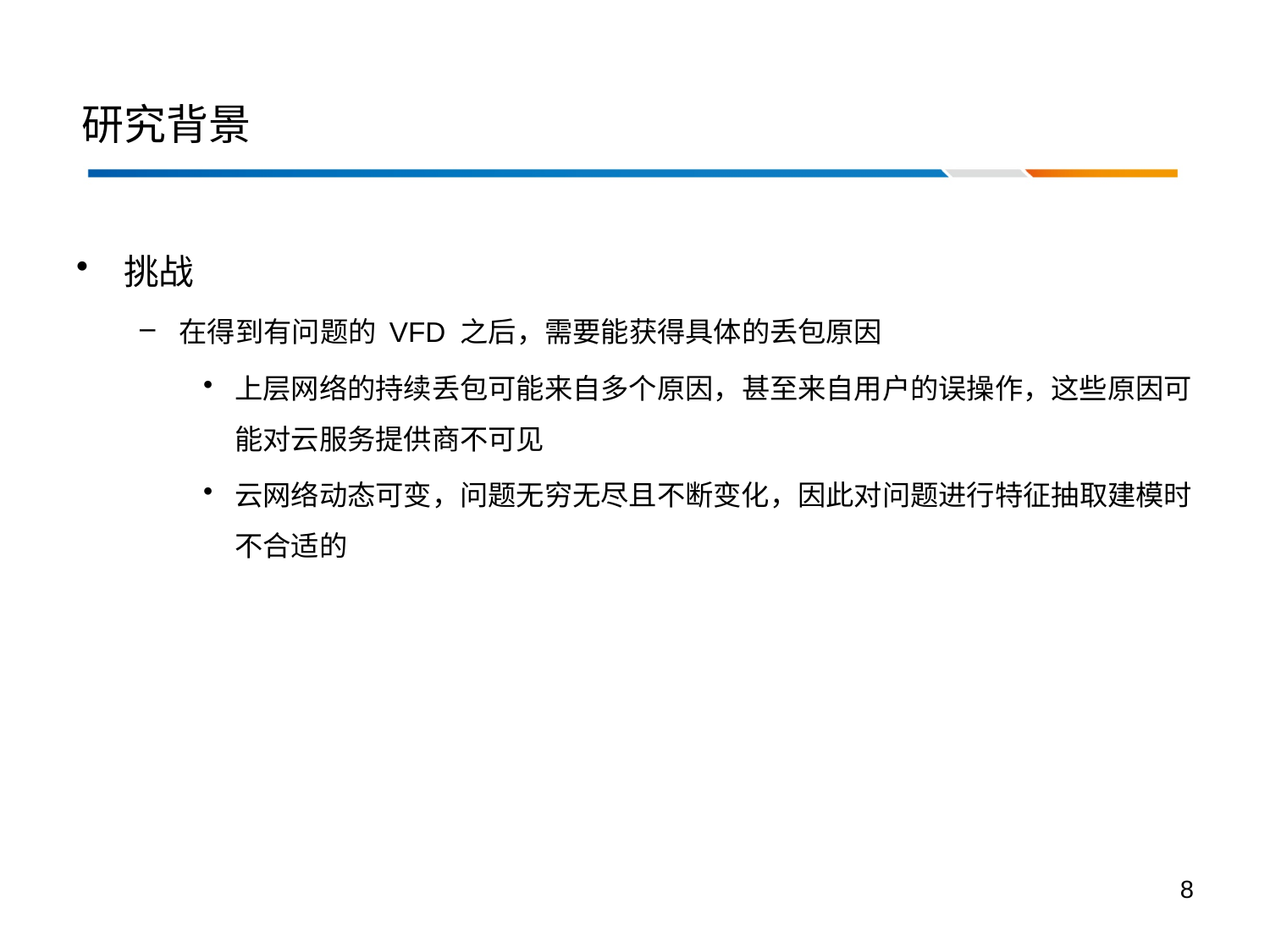

# 研究背景
挑战
在得到有问题的 VFD 之后，需要能获得具体的丢包原因
上层网络的持续丢包可能来自多个原因，甚至来自用户的误操作，这些原因可能对云服务提供商不可见
云网络动态可变，问题无穷无尽且不断变化，因此对问题进行特征抽取建模时不合适的
8